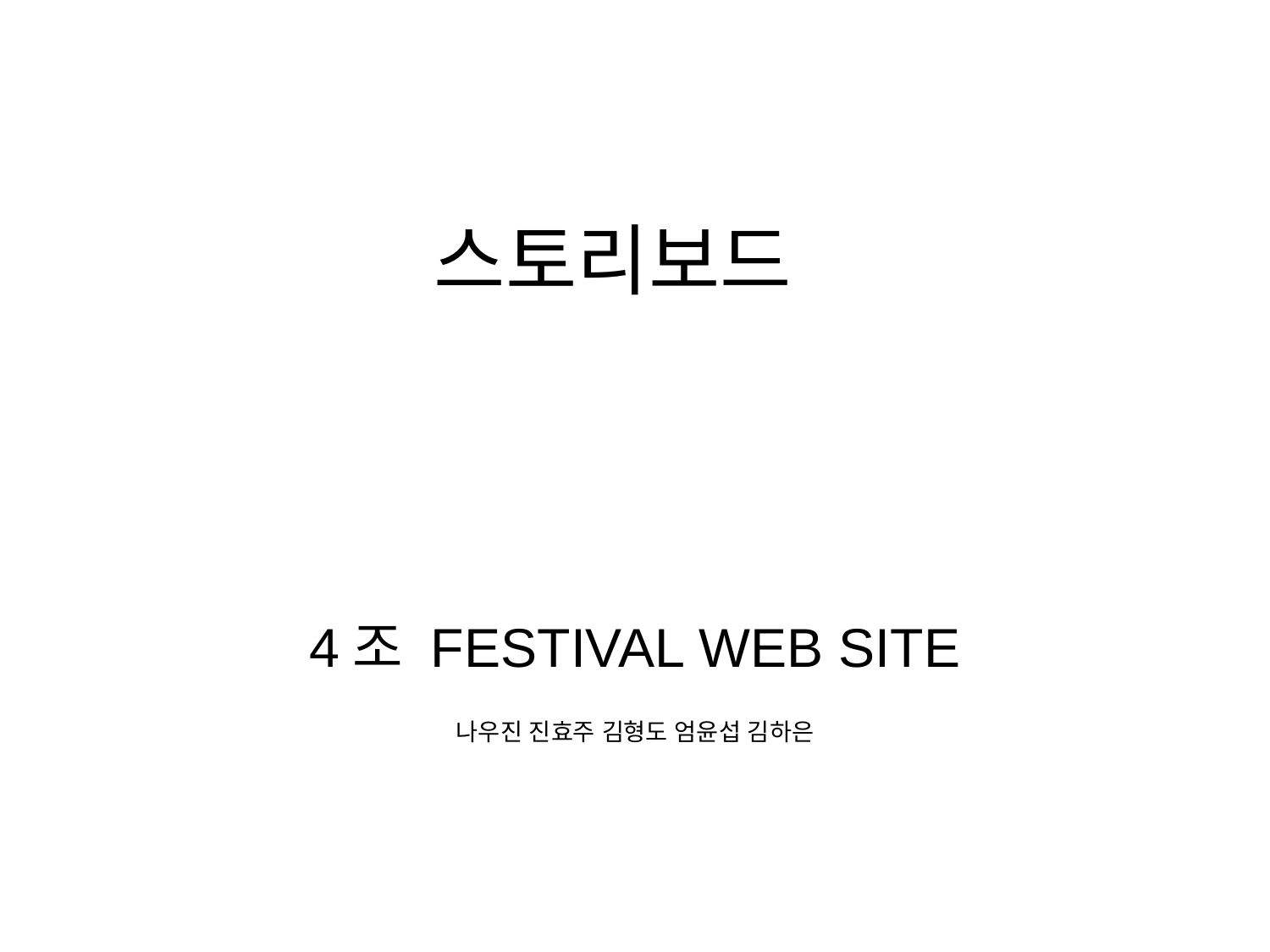

# 스토리보드
4조 FESTIVAL WEB SITE

나우진 진효주 김형도 엄윤섭 김하은